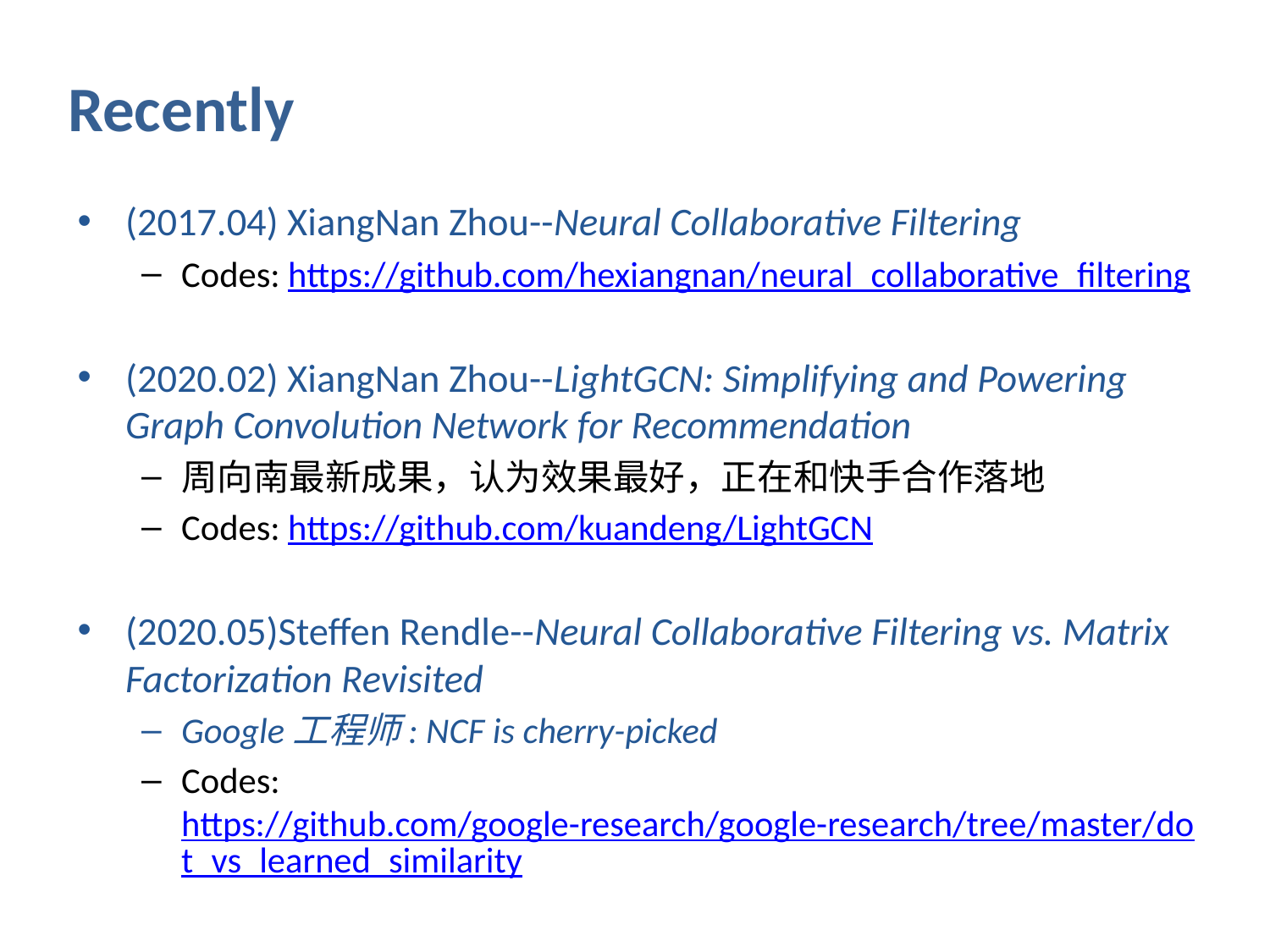

# Recently
(2017.04) XiangNan Zhou--Neural Collaborative Filtering
Codes: https://github.com/hexiangnan/neural_collaborative_filtering

(2020.02) XiangNan Zhou--LightGCN: Simplifying and Powering Graph Convolution Network for Recommendation
周向南最新成果，认为效果最好，正在和快手合作落地
Codes: https://github.com/kuandeng/LightGCN

(2020.05)Steffen Rendle--Neural Collaborative Filtering vs. Matrix Factorization Revisited
Google工程师: NCF is cherry-picked
Codes: https://github.com/google-research/google-research/tree/master/dot_vs_learned_similarity

17